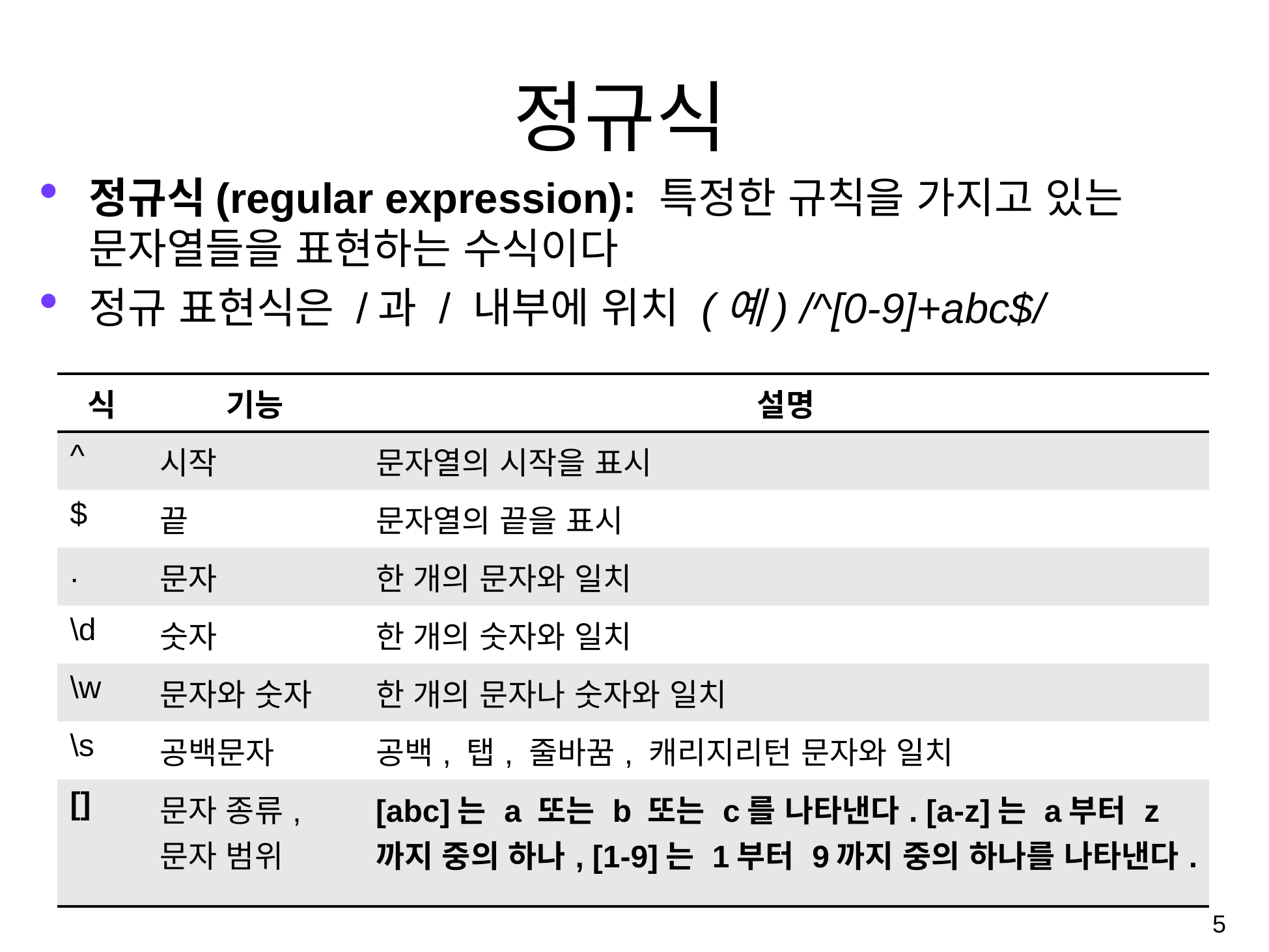

# 정규식
정규식(regular expression): 특정한 규칙을 가지고 있는 문자열들을 표현하는 수식이다
정규 표현식은 /과 / 내부에 위치 (예) /^[0-9]+abc$/

| 식 | 기능 | 설명 |
| --- | --- | --- |
| ^ | 시작 | 문자열의 시작을 표시 |
| $ | 끝 | 문자열의 끝을 표시 |
| . | 문자 | 한 개의 문자와 일치 |
| \d | 숫자 | 한 개의 숫자와 일치 |
| \w | 문자와 숫자 | 한 개의 문자나 숫자와 일치 |
| \s | 공백문자 | 공백, 탭, 줄바꿈, 캐리지리턴 문자와 일치 |
| [] | 문자 종류, 문자 범위 | [abc]는 a 또는 b 또는 c를 나타낸다. [a-z]는 a부터 z까지 중의 하나, [1-9]는 1부터 9까지 중의 하나를 나타낸다. |
5